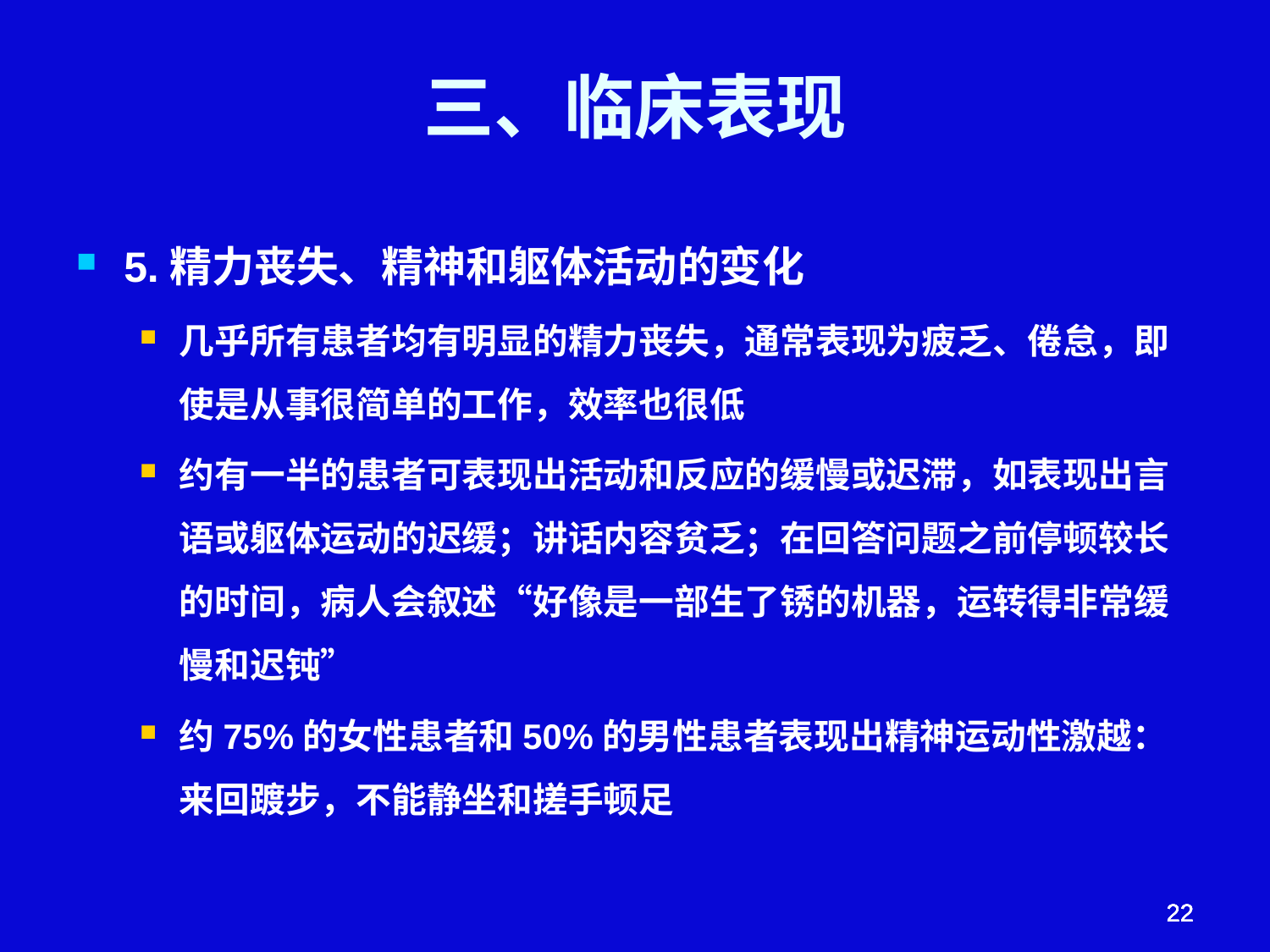

# 三、临床表现
5.精力丧失、精神和躯体活动的变化
几乎所有患者均有明显的精力丧失，通常表现为疲乏、倦怠，即使是从事很简单的工作，效率也很低
约有一半的患者可表现出活动和反应的缓慢或迟滞，如表现出言语或躯体运动的迟缓；讲话内容贫乏；在回答问题之前停顿较长的时间，病人会叙述“好像是一部生了锈的机器，运转得非常缓慢和迟钝”
约75%的女性患者和50%的男性患者表现出精神运动性激越：来回踱步，不能静坐和搓手顿足

22
22
22
22
22
22